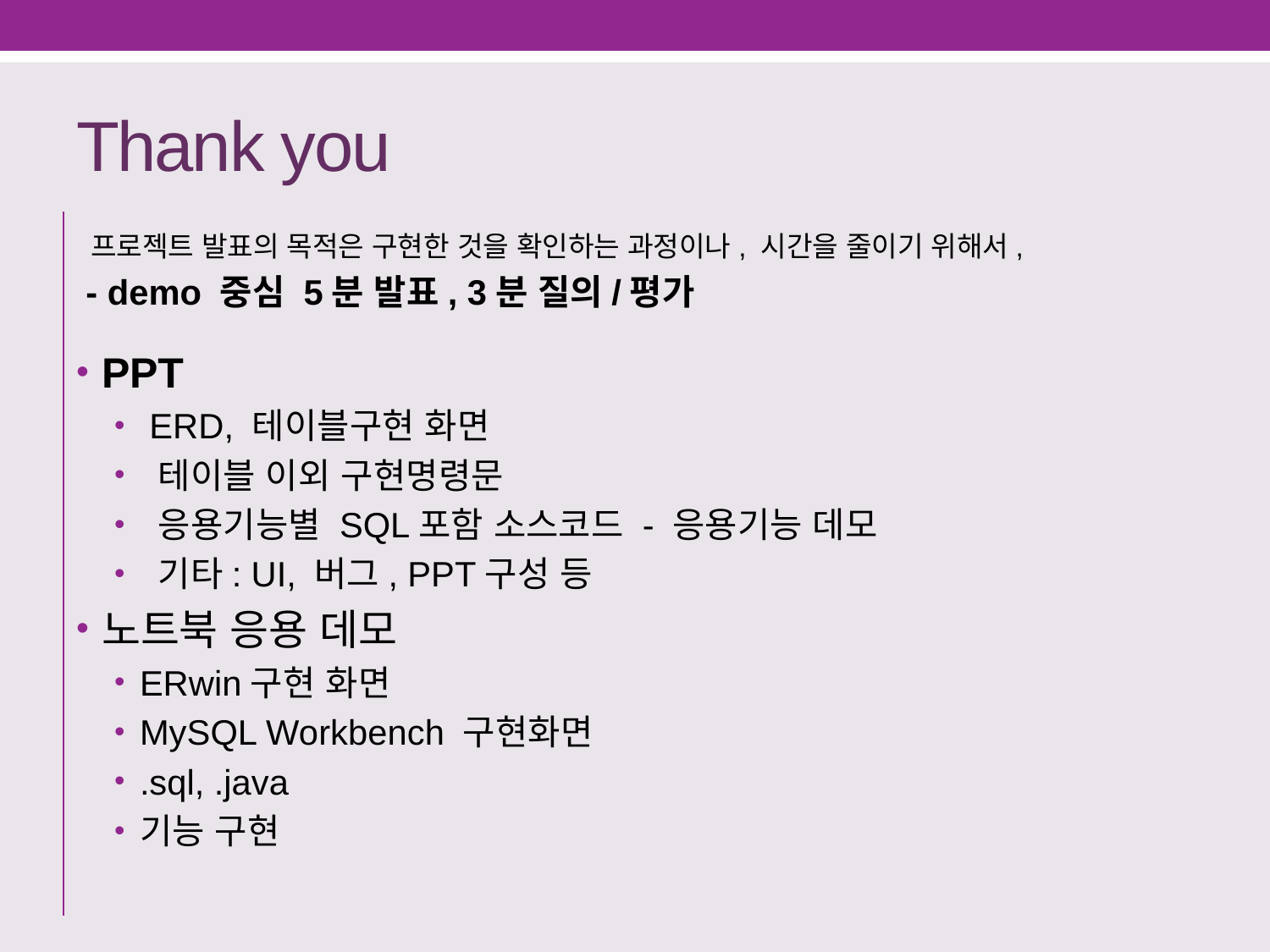

# Thank you
 프로젝트 발표의 목적은 구현한 것을 확인하는 과정이나, 시간을 줄이기 위해서,
 - demo 중심 5분 발표, 3분 질의/평가

PPT
 ERD, 테이블구현 화면
 테이블 이외 구현명령문
 응용기능별 SQL포함 소스코드 - 응용기능 데모
 기타: UI, 버그, PPT구성 등
노트북 응용 데모
ERwin구현 화면
MySQL Workbench 구현화면
.sql, .java
기능 구현